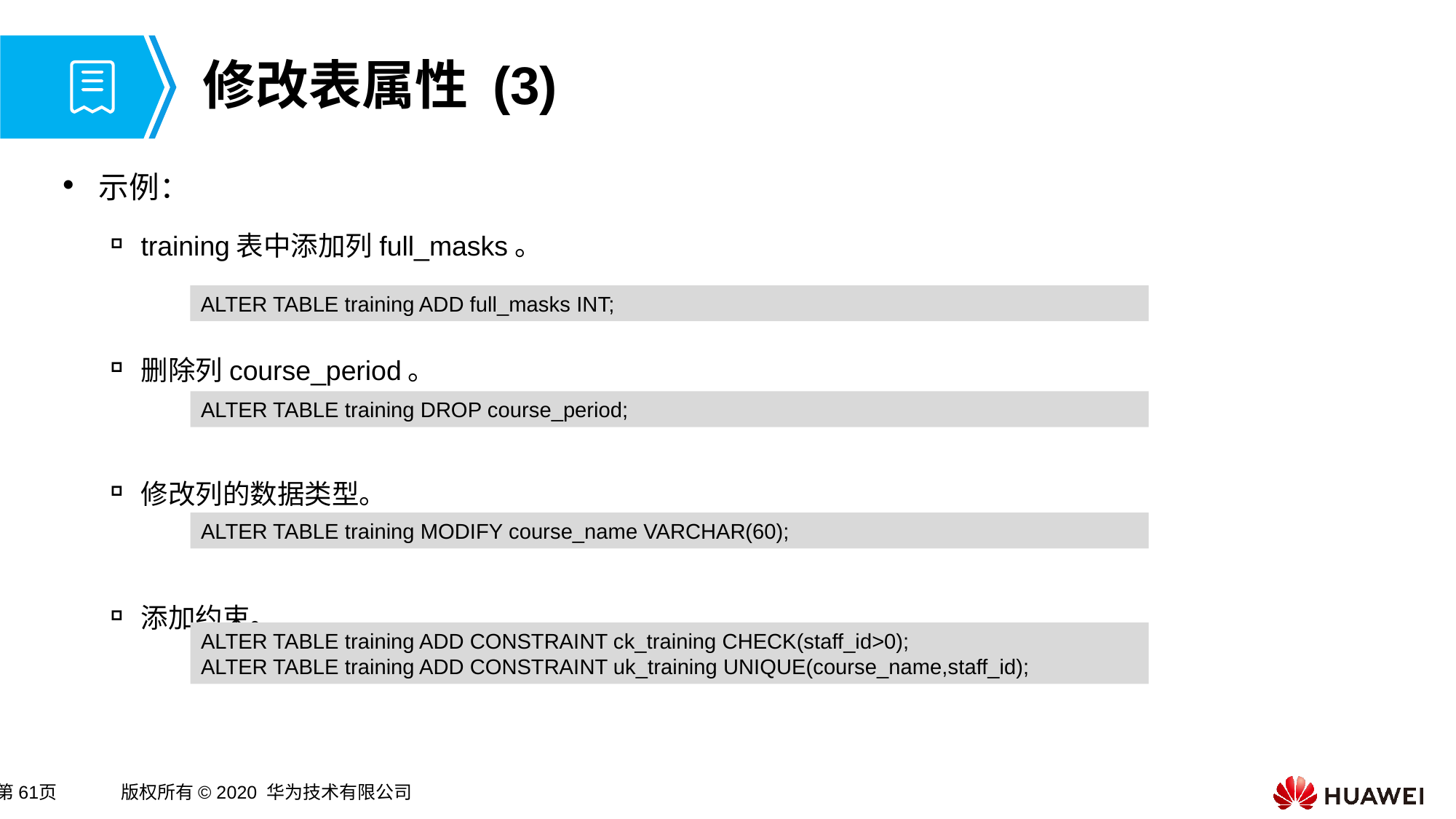

# 修改表属性 (3)
示例：
training表中添加列full_masks。

删除列course_period。

修改列的数据类型。

添加约束。

ALTER TABLE training ADD full_masks INT;
ALTER TABLE training DROP course_period;
ALTER TABLE training MODIFY course_name VARCHAR(60);
ALTER TABLE training ADD CONSTRAINT ck_training CHECK(staff_id>0);
ALTER TABLE training ADD CONSTRAINT uk_training UNIQUE(course_name,staff_id);